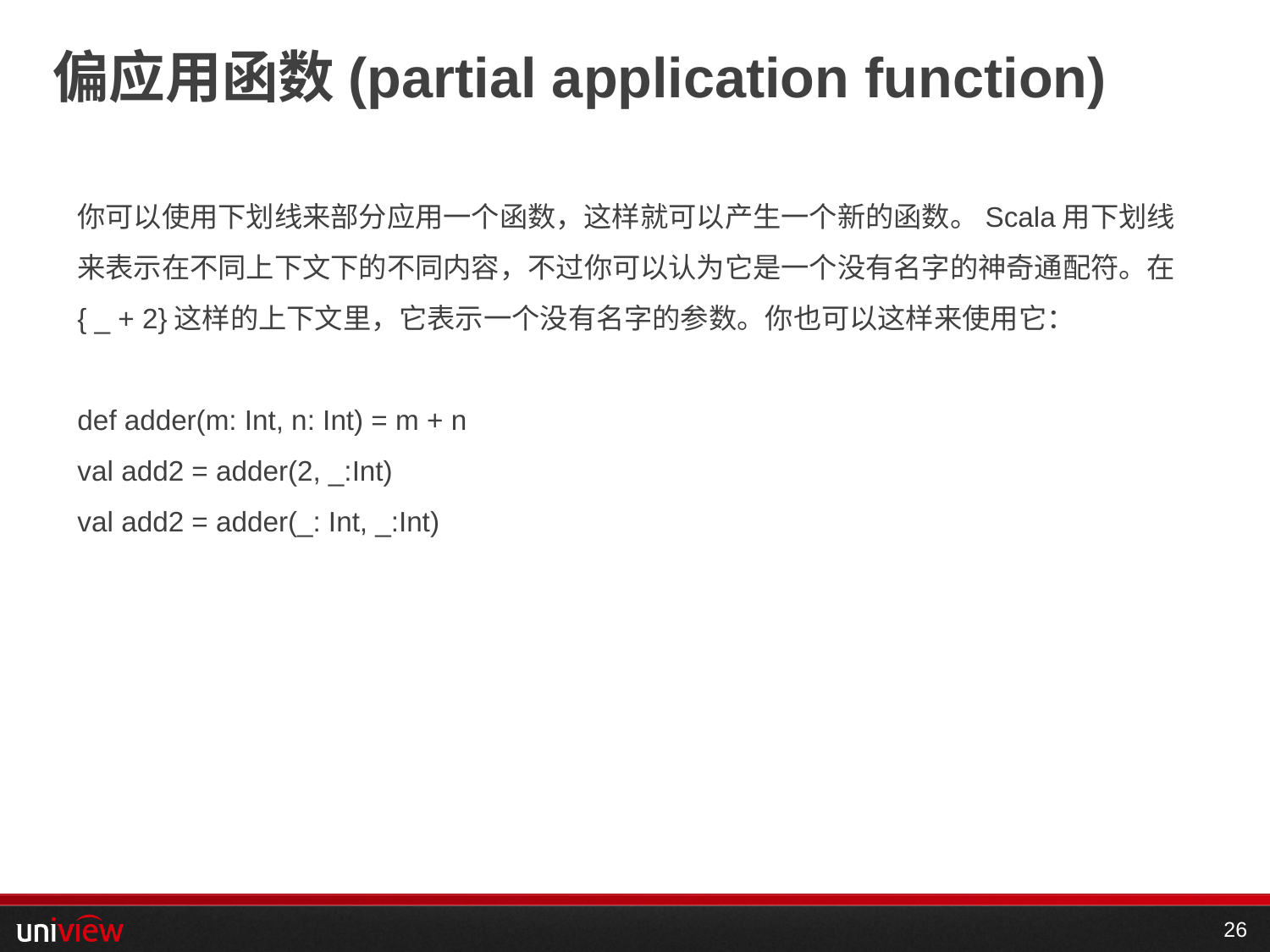

# 偏应用函数(partial application function)
你可以使用下划线来部分应用一个函数，这样就可以产生一个新的函数。Scala用下划线来表示在不同上下文下的不同内容，不过你可以认为它是一个没有名字的神奇通配符。在{ _ + 2}这样的上下文里，它表示一个没有名字的参数。你也可以这样来使用它：

def adder(m: Int, n: Int) = m + n
val add2 = adder(2, _:Int)
val add2 = adder(_: Int, _:Int)